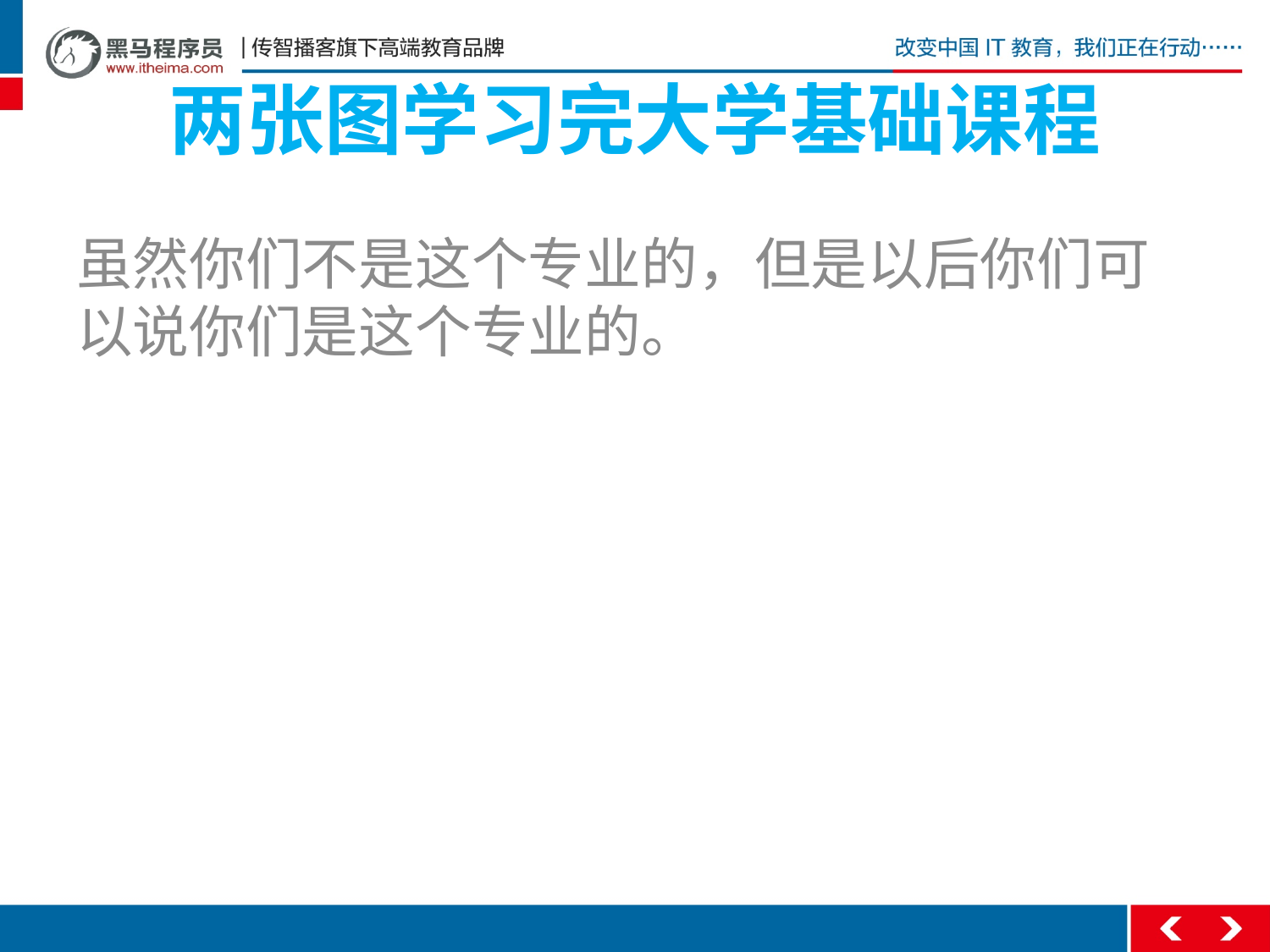

# 两张图学习完大学基础课程
虽然你们不是这个专业的，但是以后你们可以说你们是这个专业的。